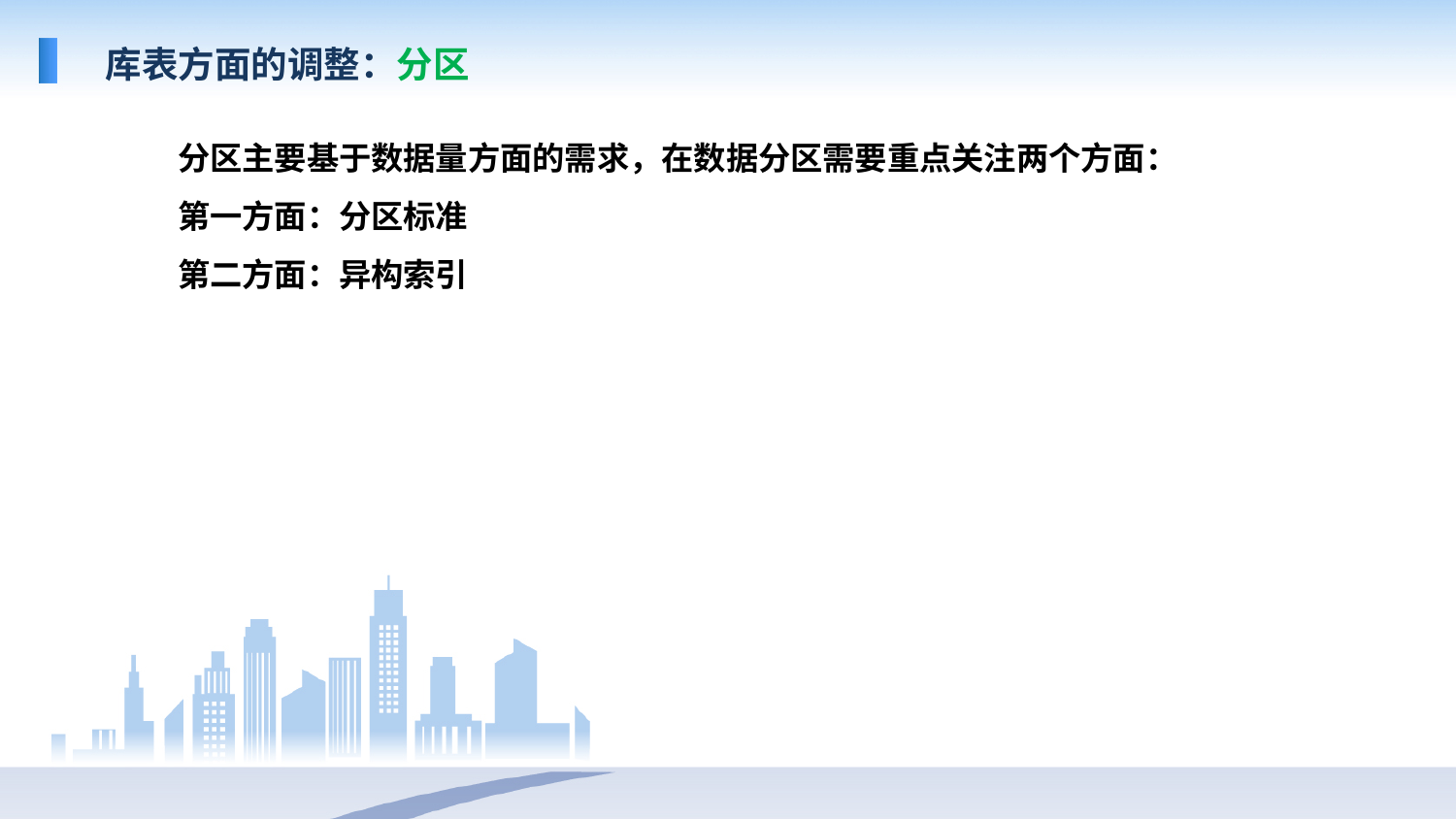

库表方面的调整：分区
分区主要基于数据量方面的需求，在数据分区需要重点关注两个方面：
第一方面：分区标准
第二方面：异构索引